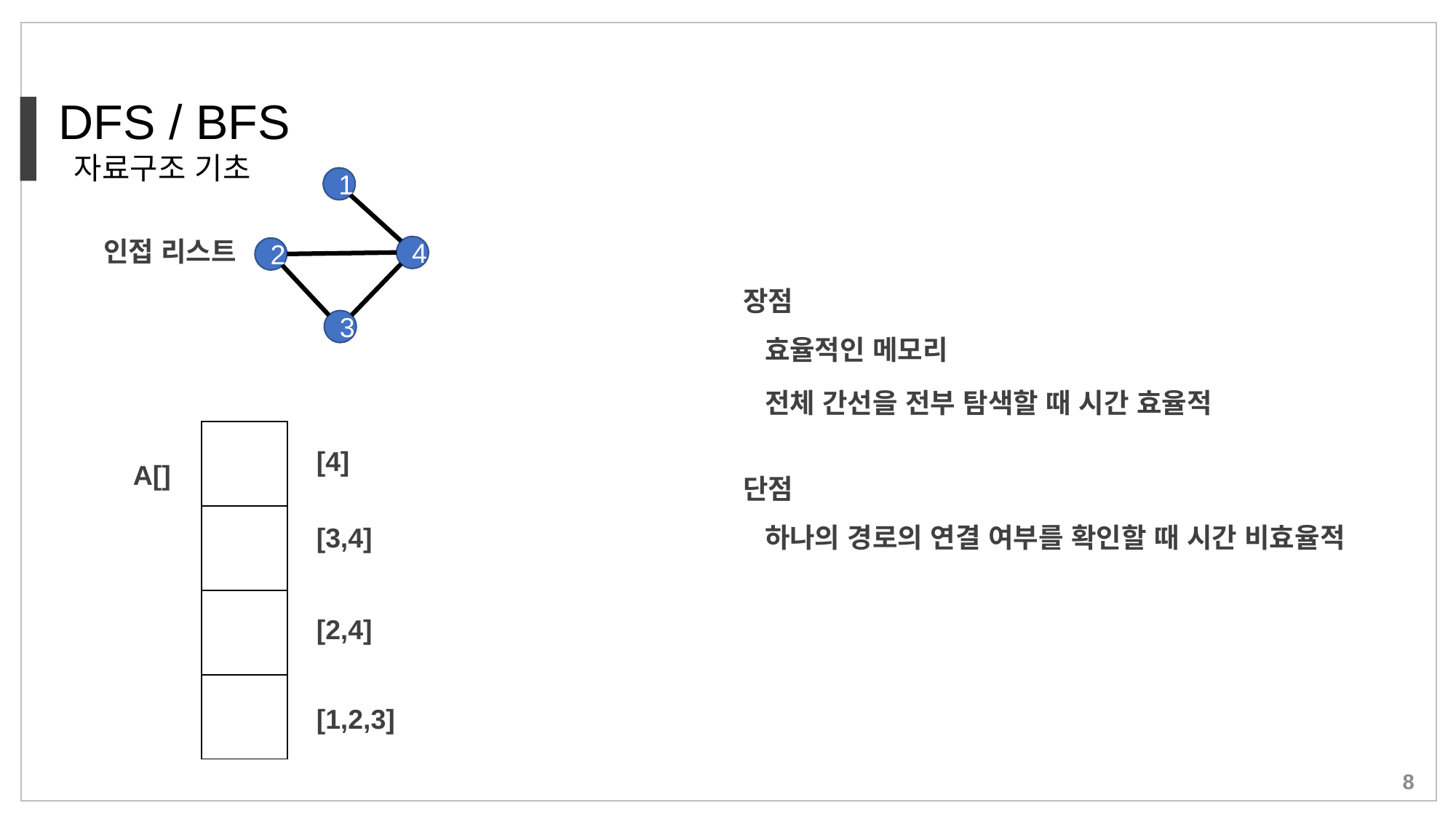

DFS / BFS
 자료구조 기초

1
4
2
3
인접 리스트
장점
효율적인 메모리
전체 간선을 전부 탐색할 때 시간 효율적
|  |
| --- |
|  |
|  |
|  |
[4]
A[]
단점
[3,4]
하나의 경로의 연결 여부를 확인할 때 시간 비효율적
[2,4]
[1,2,3]
8